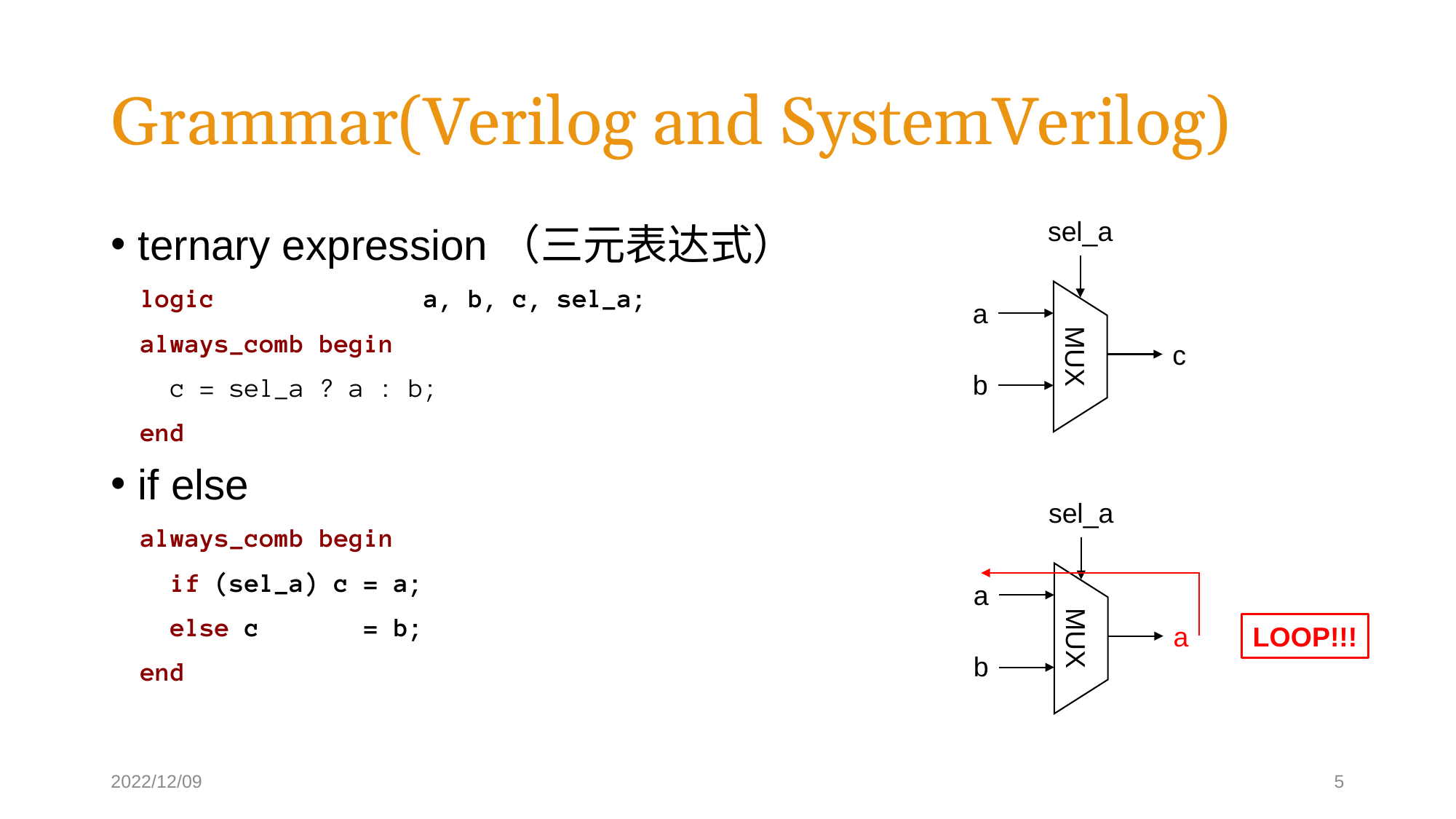

# Grammar(Verilog and SystemVerilog)
sel_a
MUX
a
c
b
ternary expression（三元表达式）
  logic              a, b, c, sel_a;
  always_comb begin
    c = sel_a ? a : b;
  end
if else
  always_comb begin
    if (sel_a) c = a;
    else c       = b;
  end
sel_a
MUX
a
a
LOOP!!!
b
2022/12/09
5